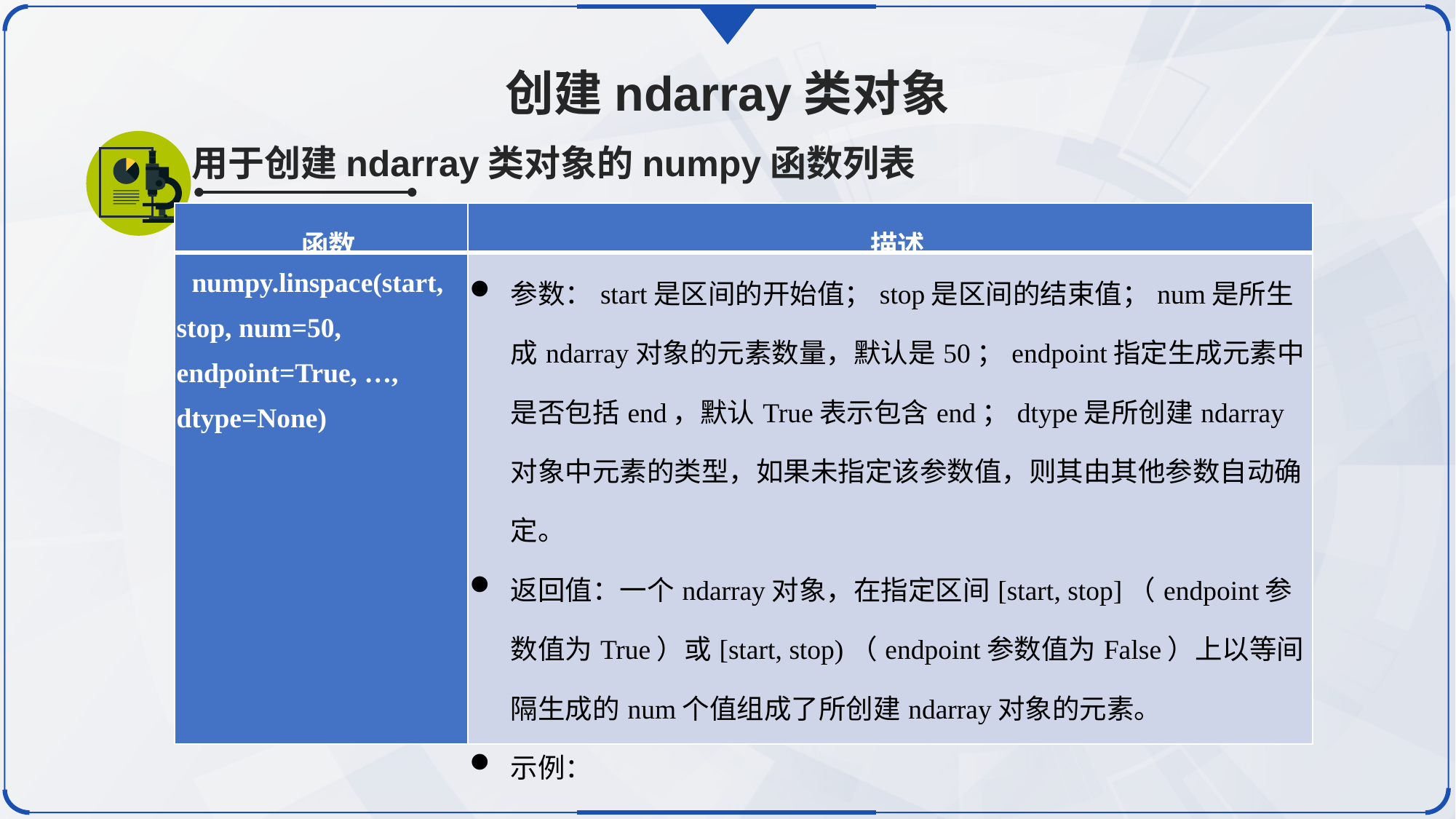

创建ndarray类对象

用于创建ndarray类对象的numpy函数列表
| 函数 | 描述 |
| --- | --- |
| numpy.linspace(start, stop, num=50, endpoint=True, …, dtype=None) | 参数：start是区间的开始值；stop是区间的结束值；num是所生成ndarray对象的元素数量，默认是50；endpoint指定生成元素中是否包括end，默认True表示包含end；dtype是所创建ndarray对象中元素的类型，如果未指定该参数值，则其由其他参数自动确定。 返回值：一个ndarray对象，在指定区间[start, stop]（endpoint参数值为True）或[start, stop)（endpoint参数值为False）上以等间隔生成的num个值组成了所创建ndarray对象的元素。 示例： |